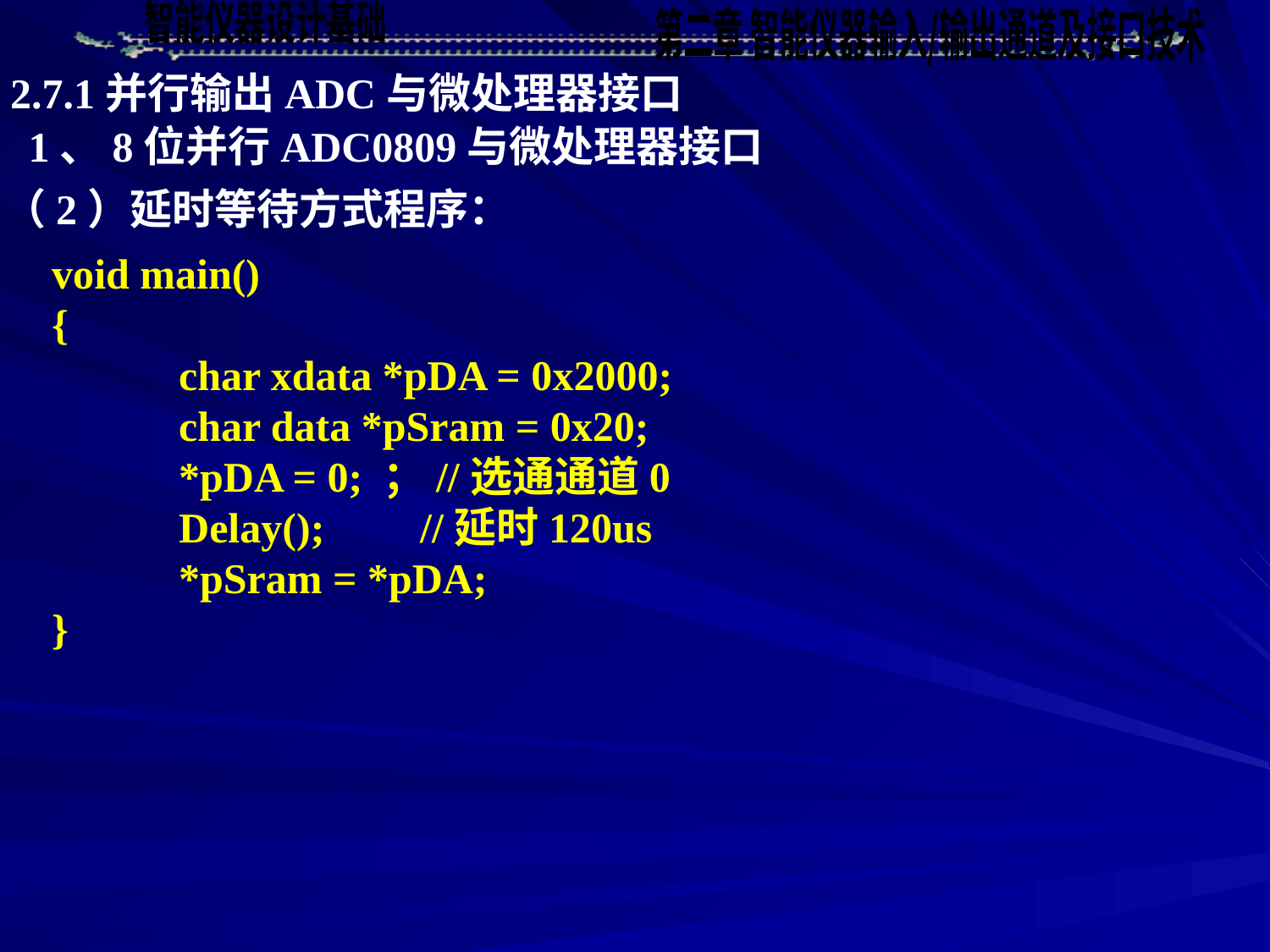

2.7.1并行输出ADC与微处理器接口
1、8位并行ADC0809与微处理器接口
（2）延时等待方式程序：
void main()
{
	char xdata *pDA = 0x2000;
	char data *pSram = 0x20;
	*pDA = 0; ；//选通通道0
	Delay();         //延时120us
	*pSram = *pDA;
}